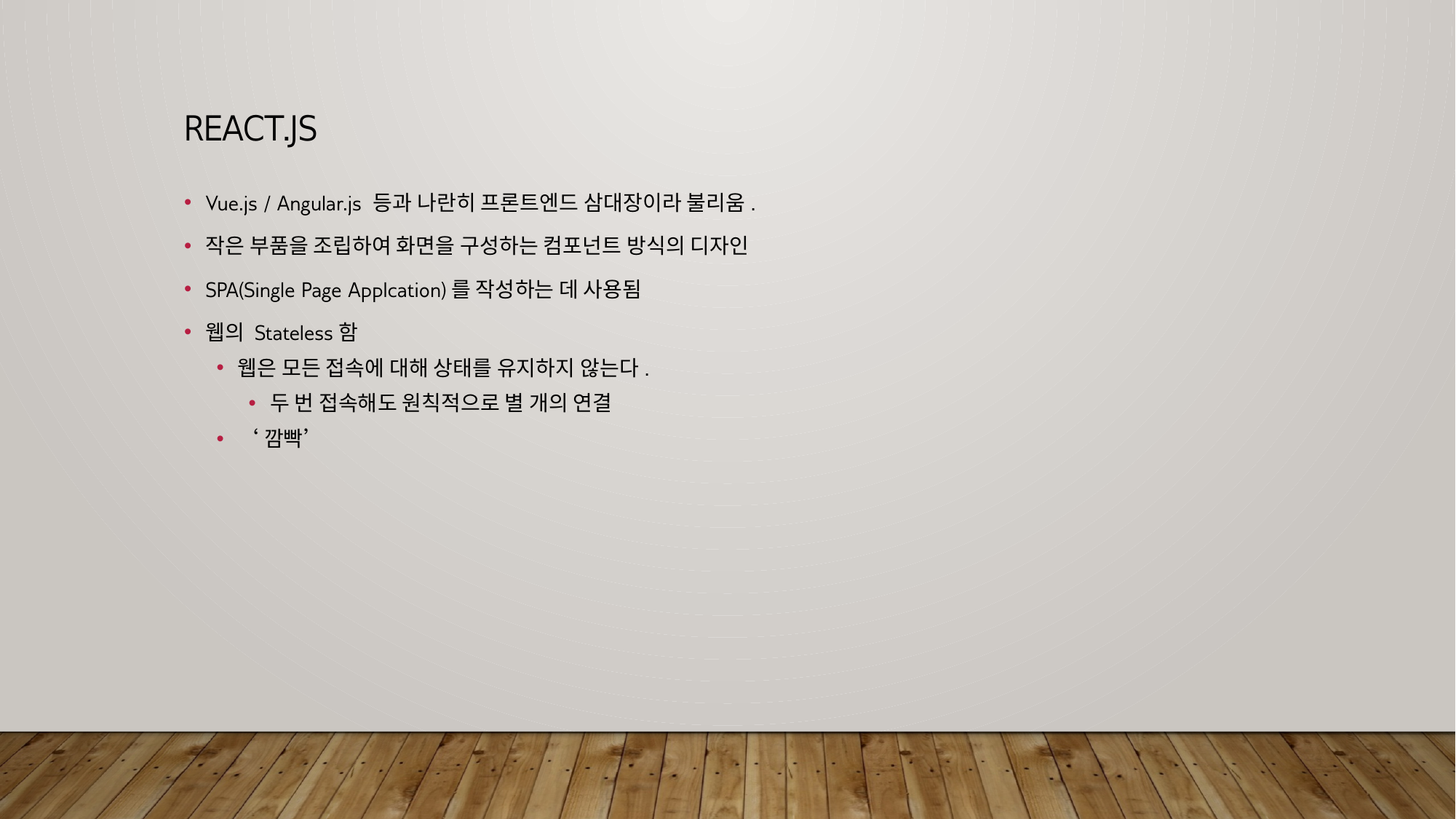

# React.js
Vue.js / Angular.js 등과 나란히 프론트엔드 삼대장이라 불리움.
작은 부품을 조립하여 화면을 구성하는 컴포넌트 방식의 디자인
SPA(Single Page Applcation)를 작성하는 데 사용됨
웹의 Stateless함
웹은 모든 접속에 대해 상태를 유지하지 않는다.
두 번 접속해도 원칙적으로 별 개의 연결
‘깜빡’